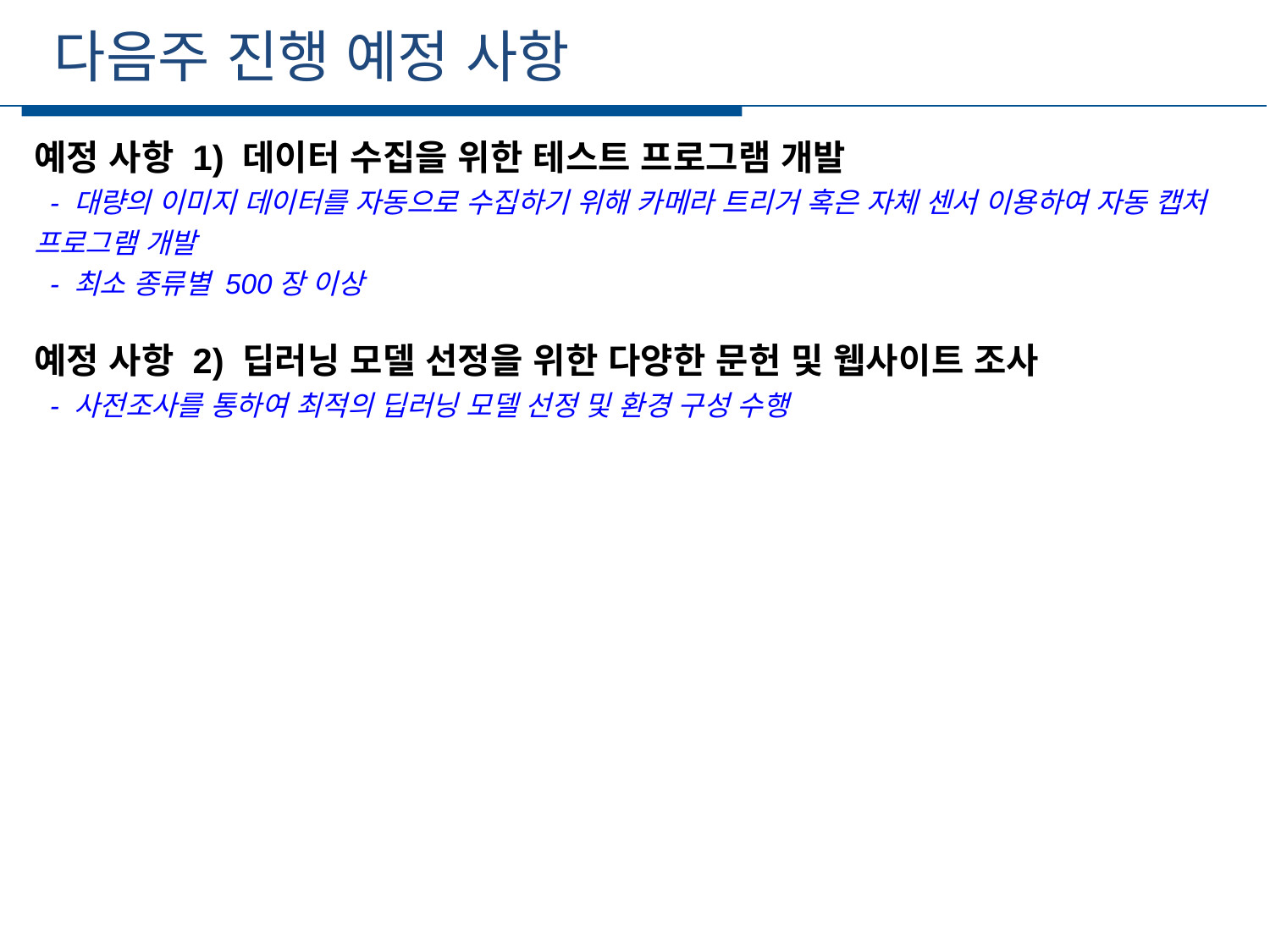

다음주 진행 예정 사항
세부일정

예정 사항 1) 데이터 수집을 위한 테스트 프로그램 개발
  - 대량의 이미지 데이터를 자동으로 수집하기 위해 카메라 트리거 혹은 자체 센서 이용하여 자동 캡처 프로그램 개발
  - 최소 종류별 500장 이상

예정 사항 2) 딥러닝 모델 선정을 위한 다양한 문헌 및 웹사이트 조사
  - 사전조사를 통하여 최적의 딥러닝 모델 선정 및 환경 구성 수행